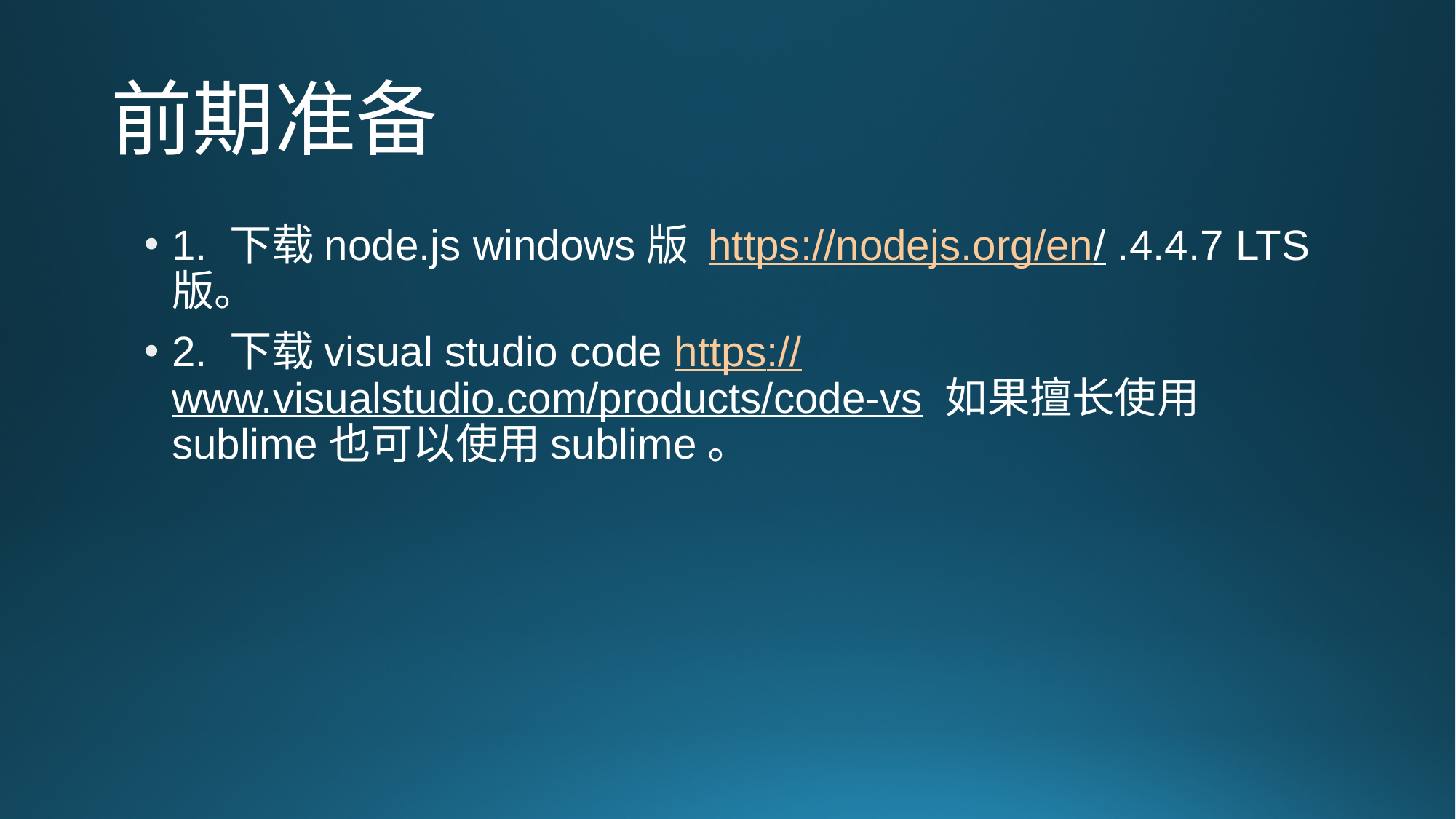

# 前期准备
1. 下载node.js windows版 https://nodejs.org/en/ .4.4.7 LTS版。
2. 下载visual studio code https://www.visualstudio.com/products/code-vs 如果擅长使用sublime也可以使用sublime。